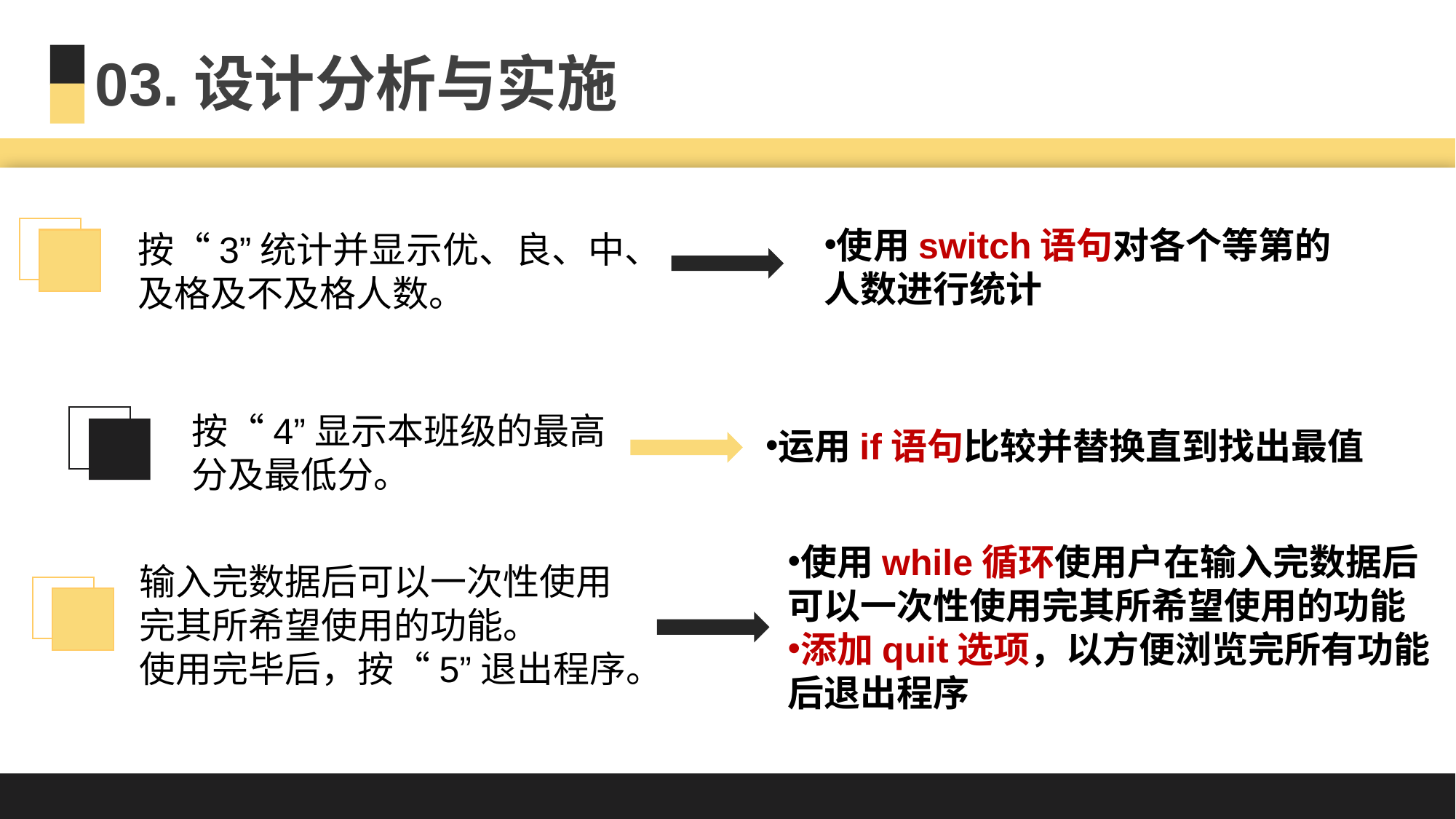

03.设计分析与实施

使用switch语句对各个等第的人数进行统计

按“3”统计并显示优、良、中、及格及不及格人数。

按“4”显示本班级的最高分及最低分。

运用if语句比较并替换直到找出最值

使用while循环使用户在输入完数据后可以一次性使用完其所希望使用的功能
添加quit选项，以方便浏览完所有功能后退出程序
输入完数据后可以一次性使用完其所希望使用的功能。
使用完毕后，按“5”退出程序。